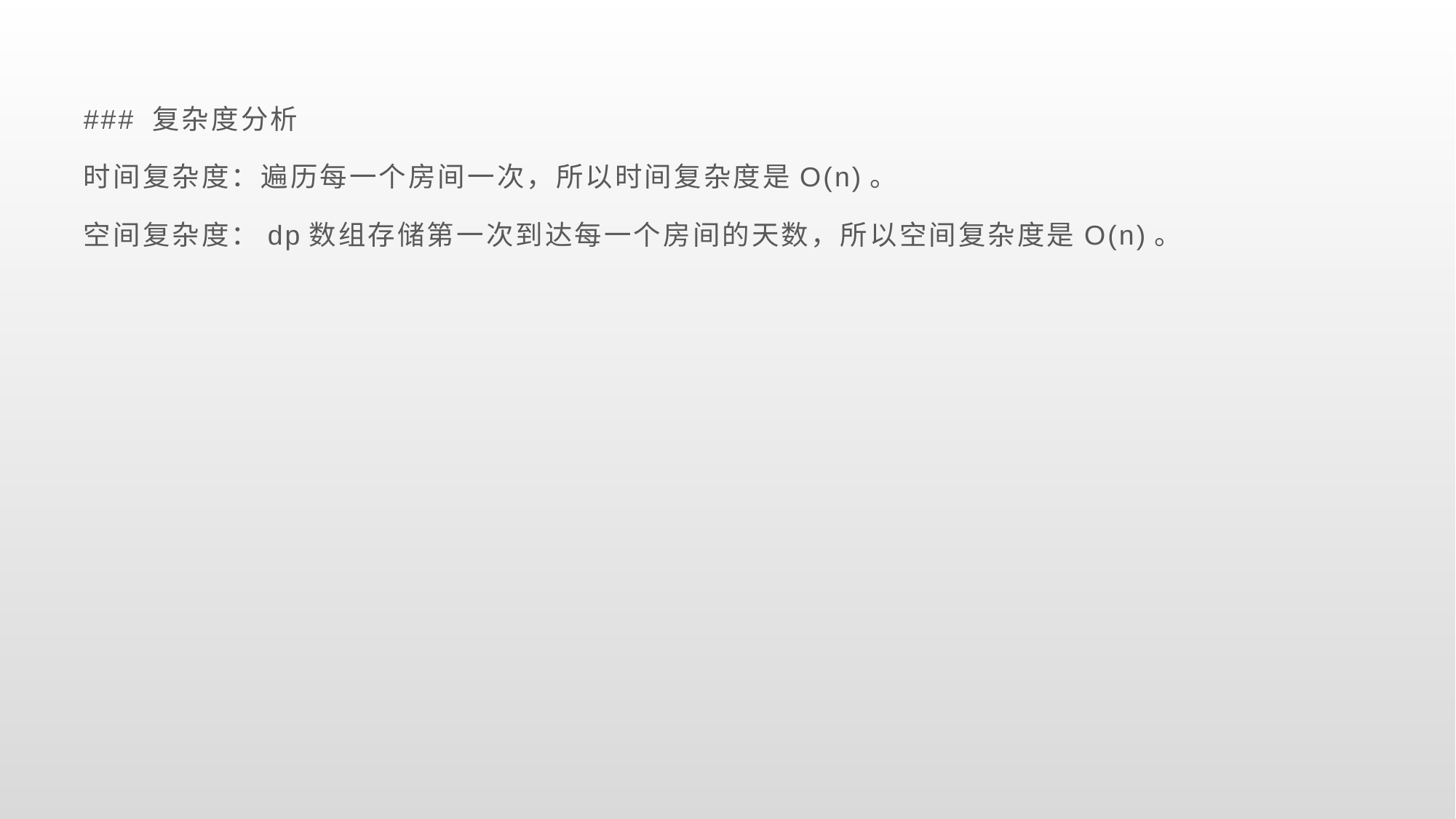

### 复杂度分析
时间复杂度：遍历每一个房间一次，所以时间复杂度是O(n)。
空间复杂度：dp数组存储第一次到达每一个房间的天数，所以空间复杂度是O(n)。